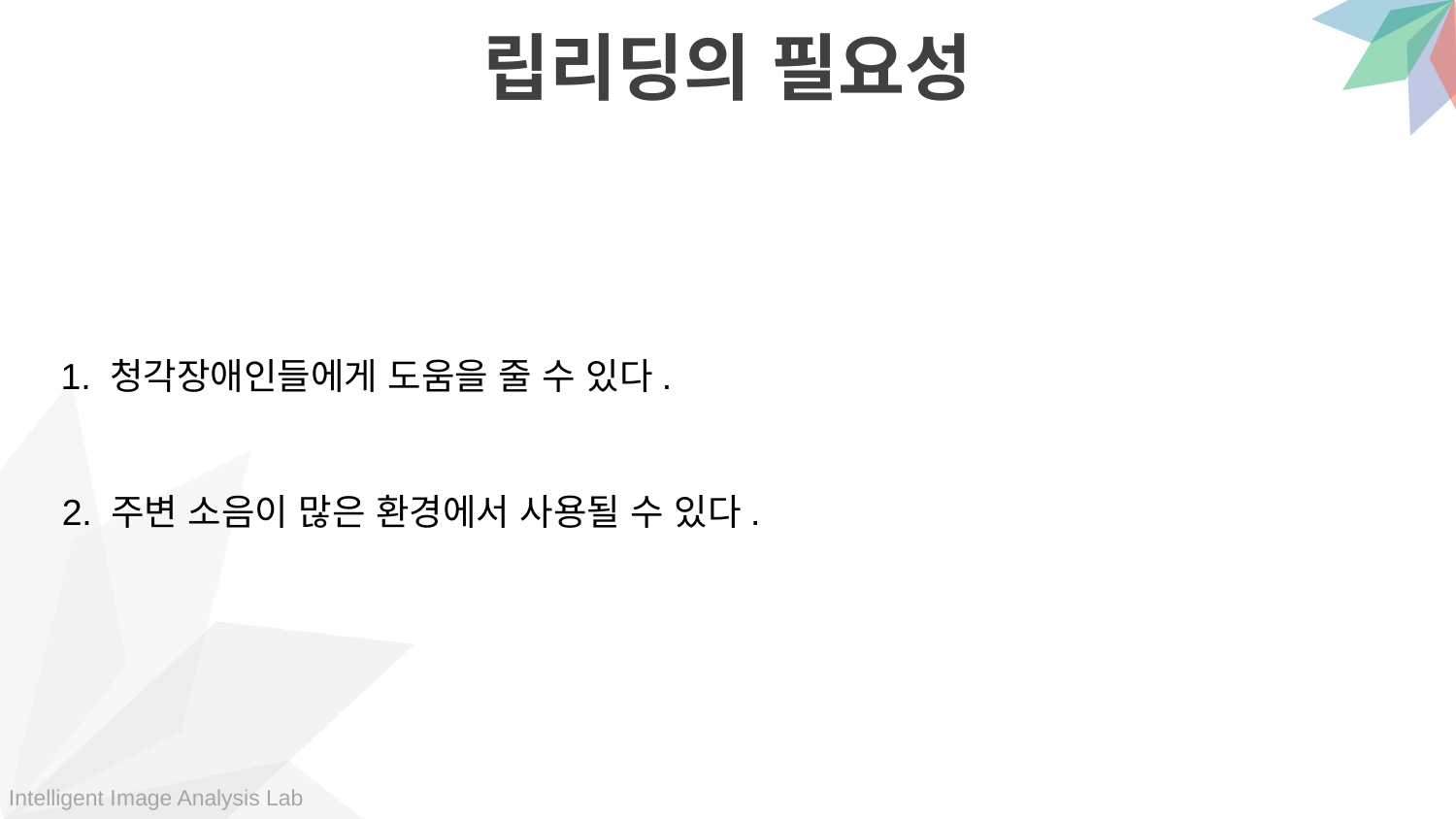

립리딩의 필요성
1. 청각장애인들에게 도움을 줄 수 있다.
2. 주변 소음이 많은 환경에서 사용될 수 있다.